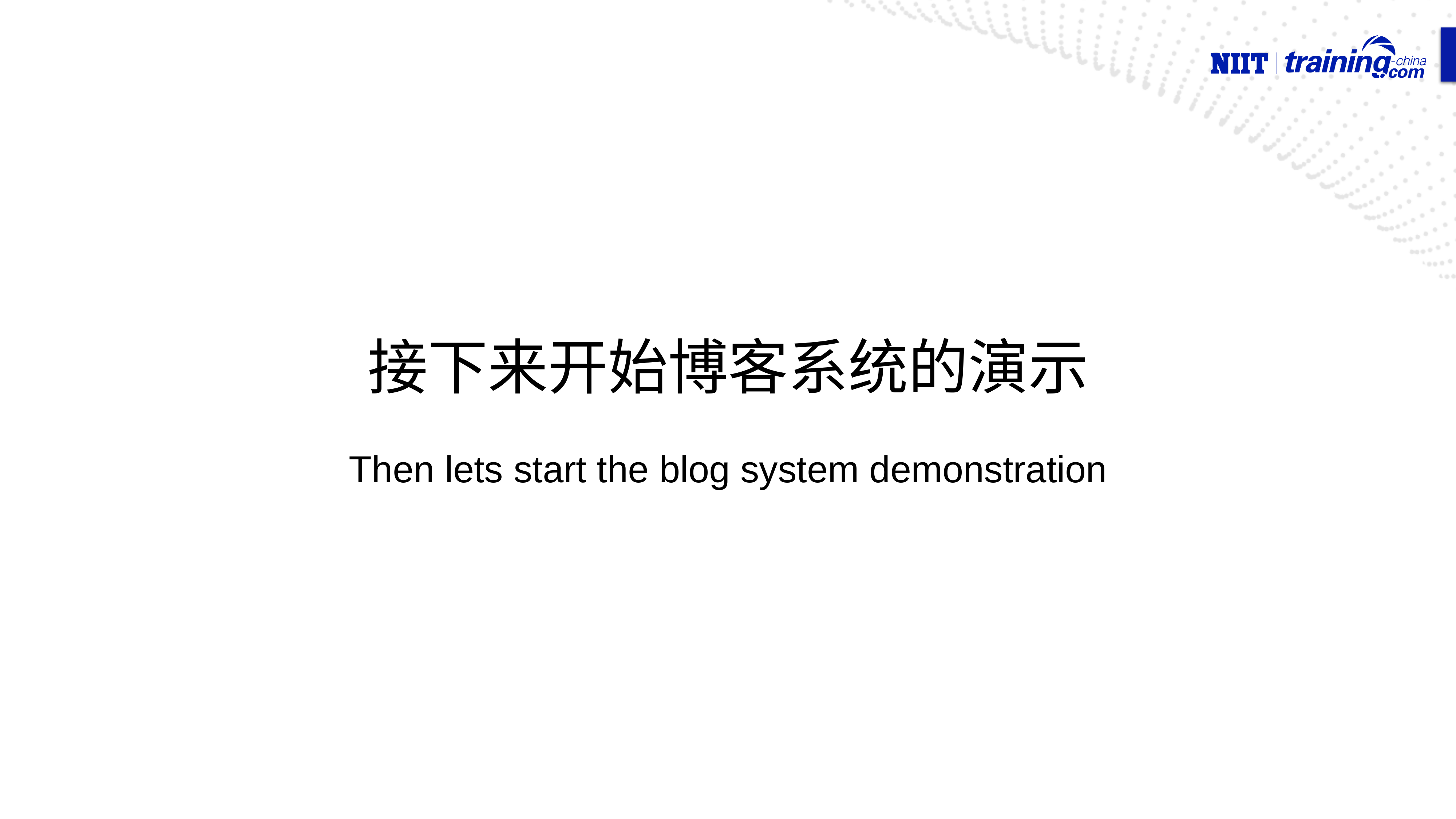

接下来开始博客系统的演示
Then lets start the blog system demonstration